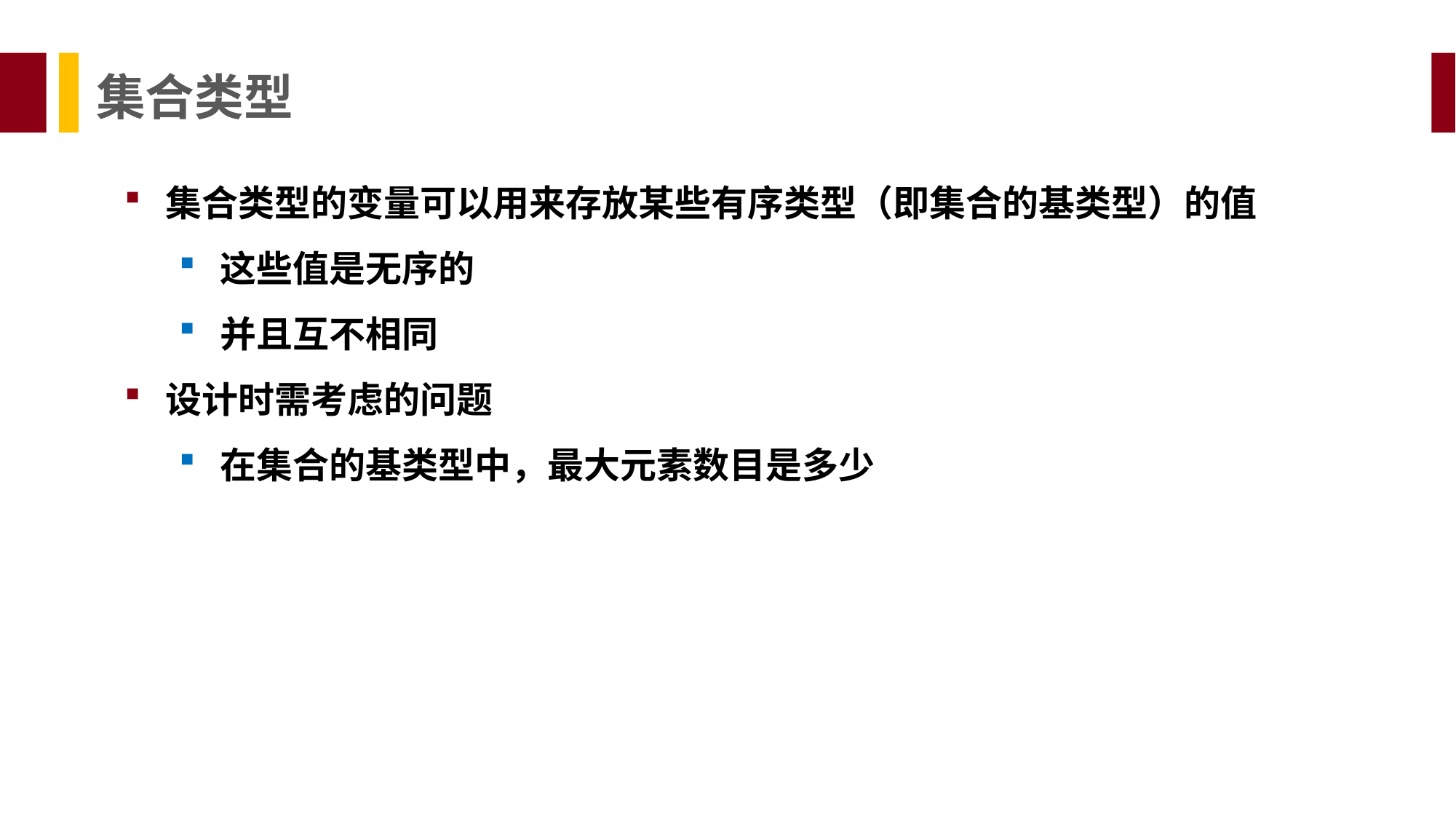

集合类型
集合类型的变量可以用来存放某些有序类型（即集合的基类型）的值
这些值是无序的
并且互不相同
设计时需考虑的问题
在集合的基类型中，最大元素数目是多少